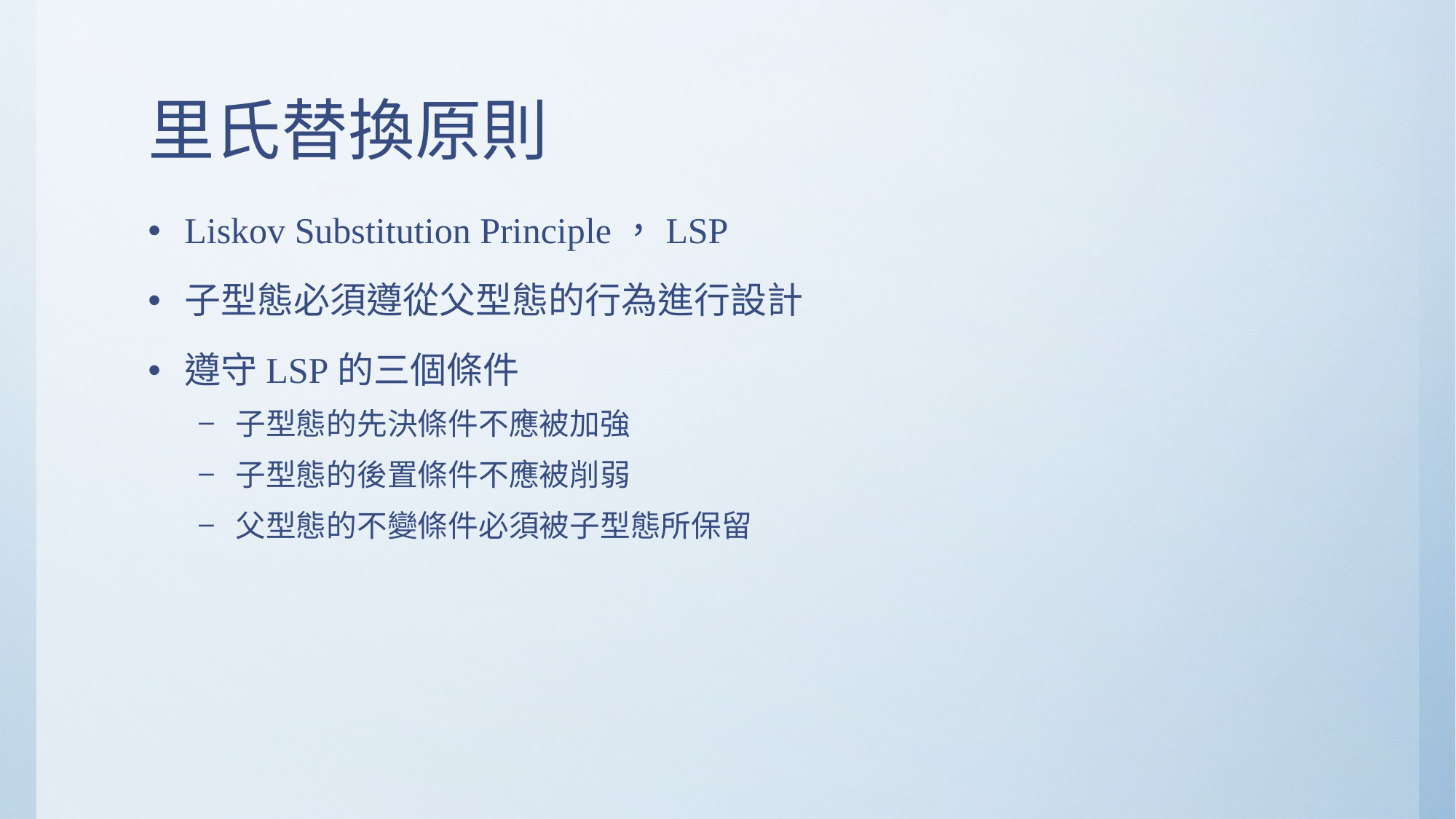

# 里氏替換原則
Liskov Substitution Principle，LSP
子型態必須遵從父型態的行為進行設計
遵守LSP的三個條件
子型態的先決條件不應被加強
子型態的後置條件不應被削弱
父型態的不變條件必須被子型態所保留